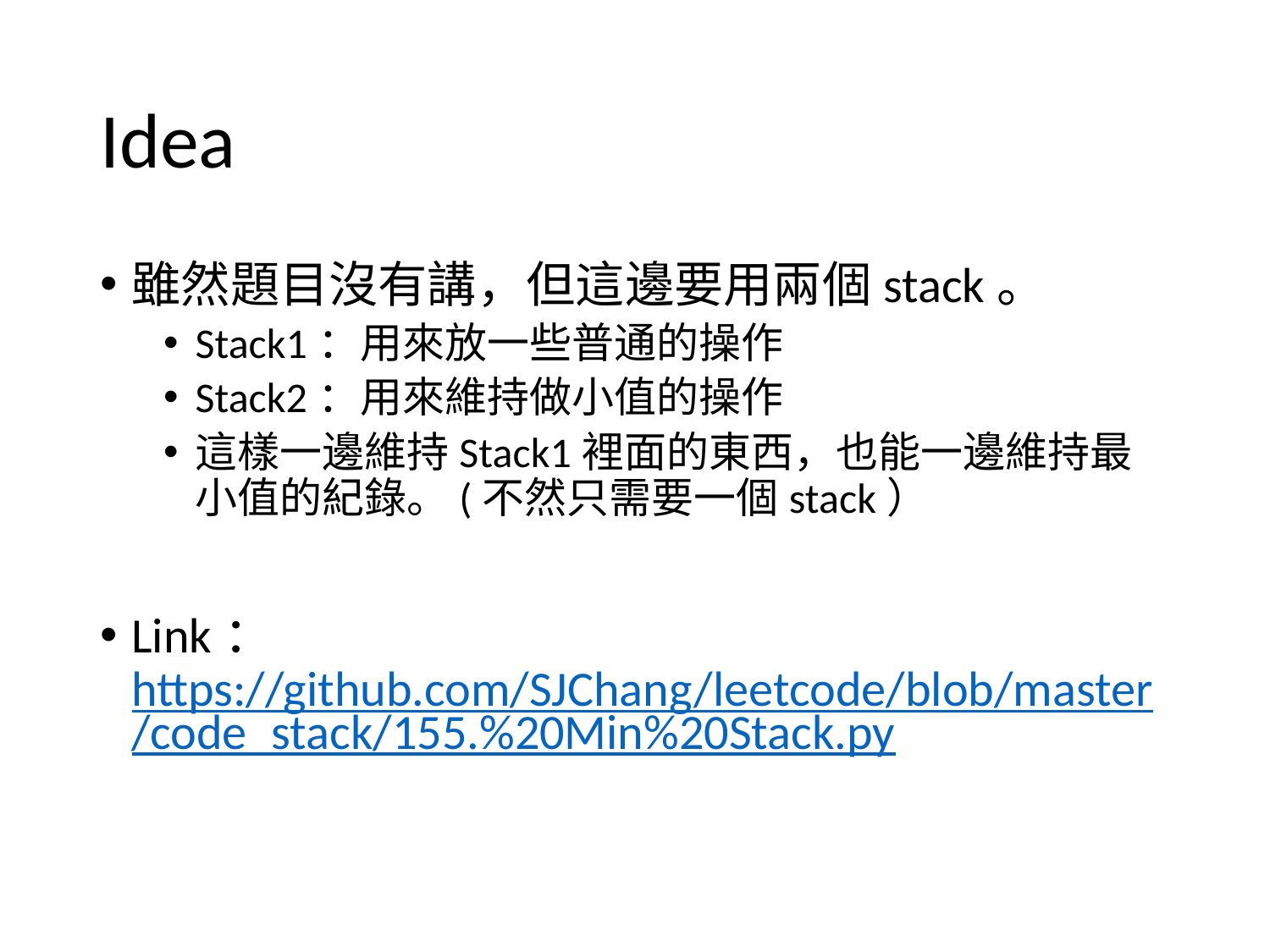

# Idea
雖然題目沒有講，但這邊要用兩個stack。
Stack1：用來放一些普通的操作
Stack2：用來維持做小值的操作
這樣一邊維持Stack1裡面的東西，也能一邊維持最小值的紀錄。(不然只需要一個stack）

Link：https://github.com/SJChang/leetcode/blob/master/code_stack/155.%20Min%20Stack.py